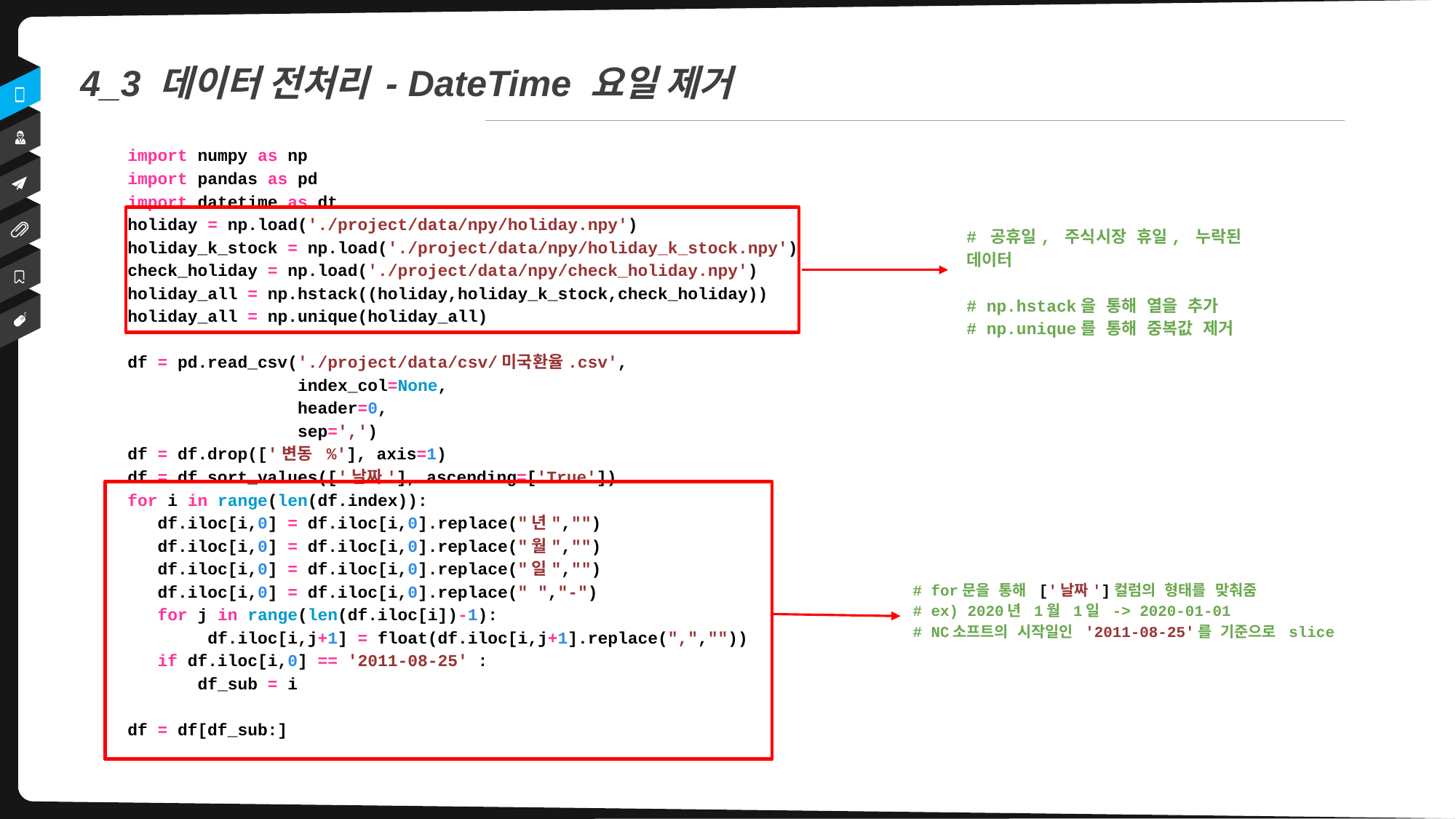

4_3 데이터 전처리 - DateTime 요일 제거

import numpy as np
import pandas as pd
import datetime as dt
holiday = np.load('./project/data/npy/holiday.npy')
holiday_k_stock = np.load('./project/data/npy/holiday_k_stock.npy')
check_holiday = np.load('./project/data/npy/check_holiday.npy')
holiday_all = np.hstack((holiday,holiday_k_stock,check_holiday))
holiday_all = np.unique(holiday_all)

df = pd.read_csv('./project/data/csv/미국환율.csv',
                 index_col=None,
                 header=0,
                 sep=',')
df = df.drop(['변동 %'], axis=1)
df = df.sort_values(['날짜'], ascending=['True'])
for i in range(len(df.index)):
   df.iloc[i,0] = df.iloc[i,0].replace("년","")
   df.iloc[i,0] = df.iloc[i,0].replace("월","")
   df.iloc[i,0] = df.iloc[i,0].replace("일","")
   df.iloc[i,0] = df.iloc[i,0].replace(" ","-")
   for j in range(len(df.iloc[i])-1):
        df.iloc[i,j+1] = float(df.iloc[i,j+1].replace(",",""))
   if df.iloc[i,0] == '2011-08-25' :
       df_sub = i

df = df[df_sub:]

# 공휴일, 주식시장 휴일, 누락된 데이터

# np.hstack을 통해 열을 추가
# np.unique를 통해 중복값 제거

# for문을 통해 ['날짜']컬럼의 형태를 맞춰줌
# ex) 2020년 1월 1일 -> 2020-01-01
# NC소프트의 시작일인 '2011-08-25'를 기준으로 slice